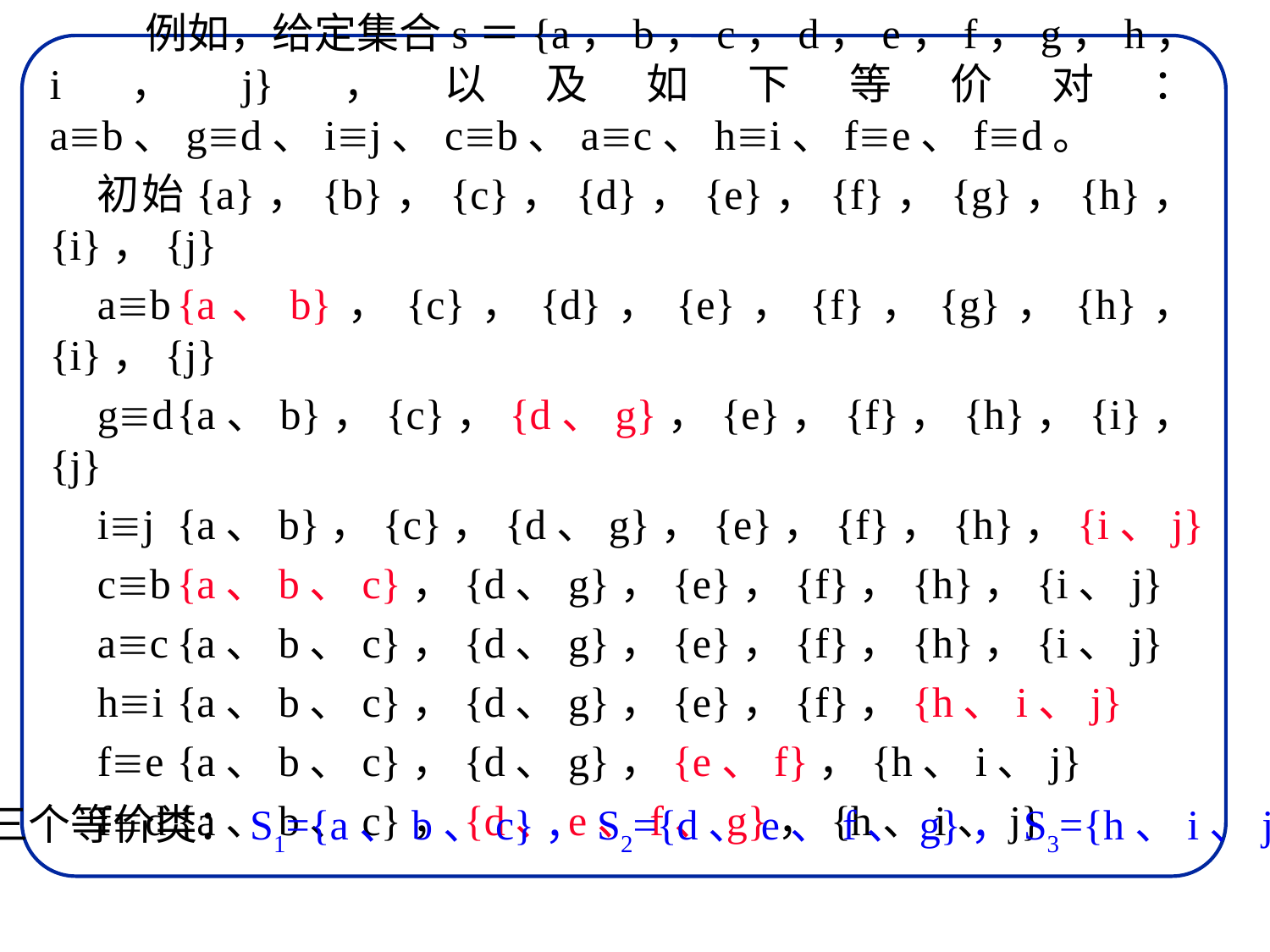

例如，给定集合s＝{a，b，c，d，e，f，g，h，i，j}，以及如下等价对：a≡b、g≡d、i≡j、c≡b、a≡c、h≡i、f≡e、f≡d。
初始{a}，{b}，{c}，{d}，{e}，{f}，{g}，{h}，{i}，{j}
a≡b	{a、b}，{c}，{d}，{e}，{f}，{g}，{h}，{i}，{j}
g≡d	{a、b}，{c}，{d、g}，{e}，{f}，{h}，{i}，{j}
i≡j	{a、b}，{c}，{d、g}，{e}，{f}，{h}，{i、j}
c≡b	{a、b、c}，{d、g}，{e}，{f}，{h}，{i、j}
a≡c	{a、b、c}，{d、g}，{e}，{f}，{h}，{i、j}
h≡i	{a、b、c}，{d、g}，{e}，{f}，{h、i、j}
f≡e	{a、b、c}，{d、g}，{e、f}，{h、i、j}
f≡d	{a、b、c}，{d、e、f、g}，{h、i、j}
三个等价类：S1={a、b、c}，S2={d、e、f、g}，S3={h、i、j}